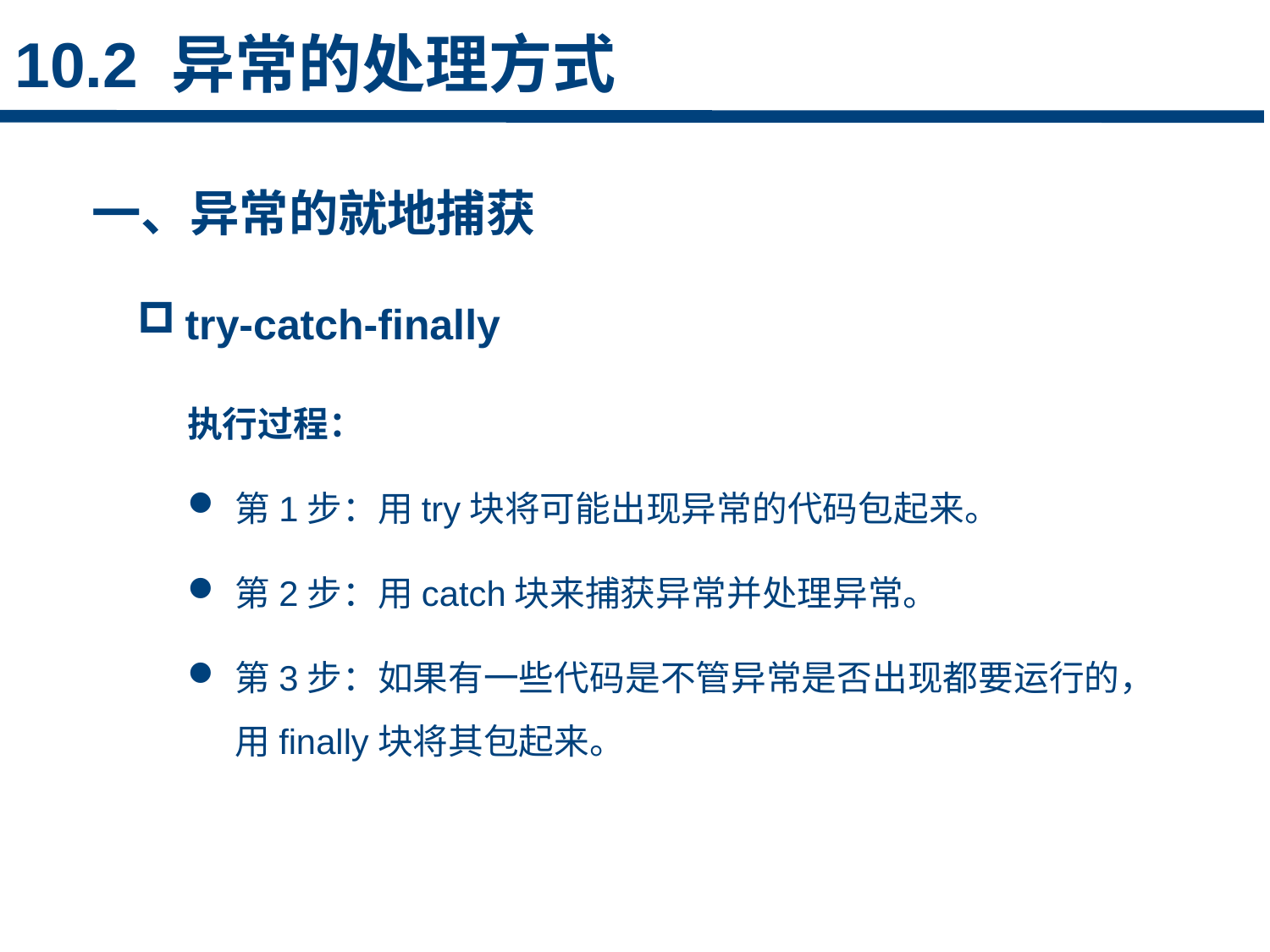

10.2 异常的处理方式
一、异常的就地捕获
try-catch-finally
点击添加文本
执行过程：
第1步：用try块将可能出现异常的代码包起来。
第2步：用catch块来捕获异常并处理异常。
第3步：如果有一些代码是不管异常是否出现都要运行的，用finally块将其包起来。
点击添加文本
点击添加文本
点击添加文本